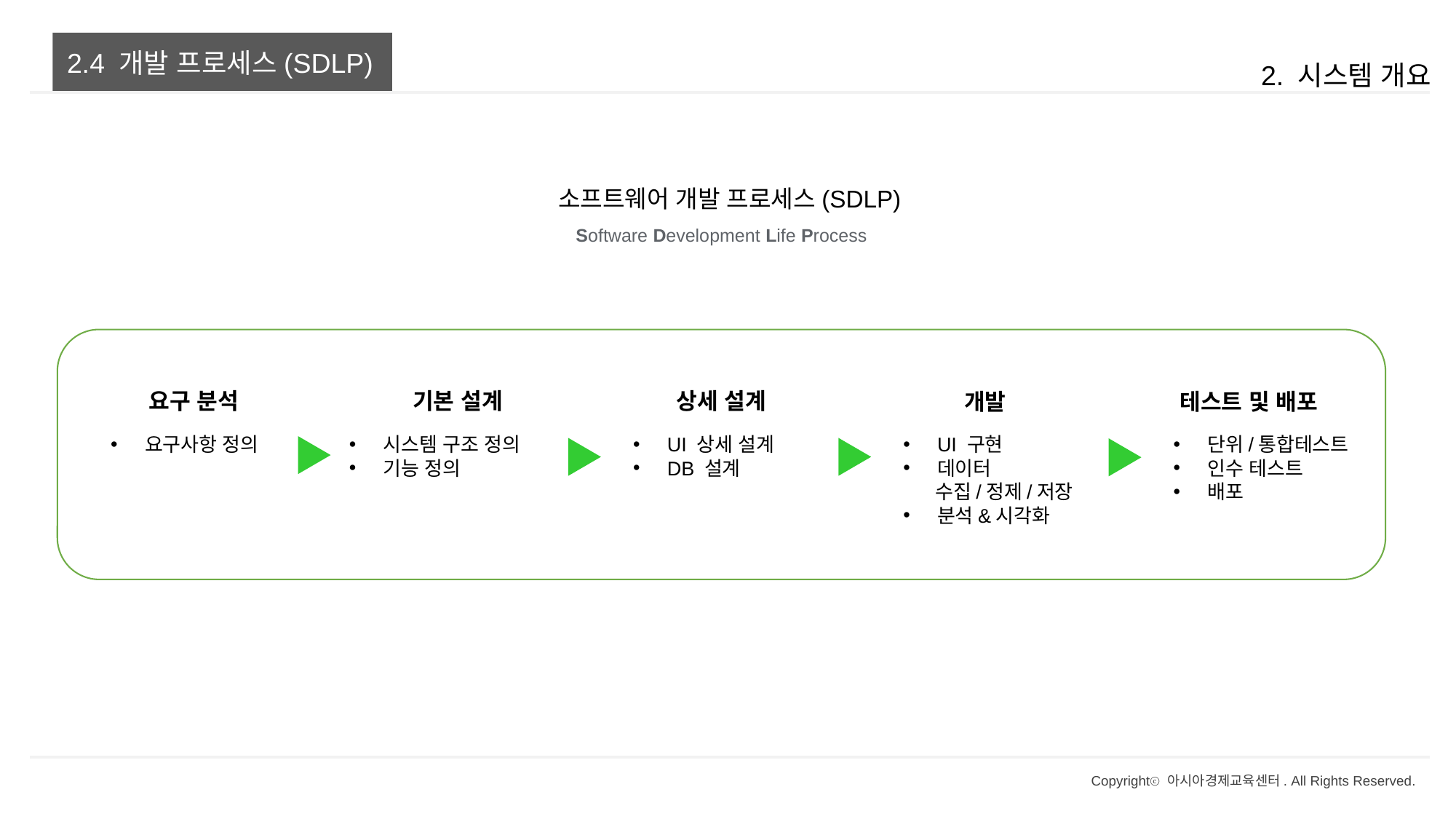

# 2.4 개발 프로세스(SDLP)
2. 시스템 개요
소프트웨어 개발 프로세스(SDLP)
Software Development Life Process

요구 분석
기본 설계
상세 설계
개발
테스트 및 배포
요구사항 정의
시스템 구조 정의
기능 정의
UI 상세 설계
DB 설계
UI 구현
데이터
     수집/정제/저장
분석&시각화
단위/통합테스트
인수 테스트
배포